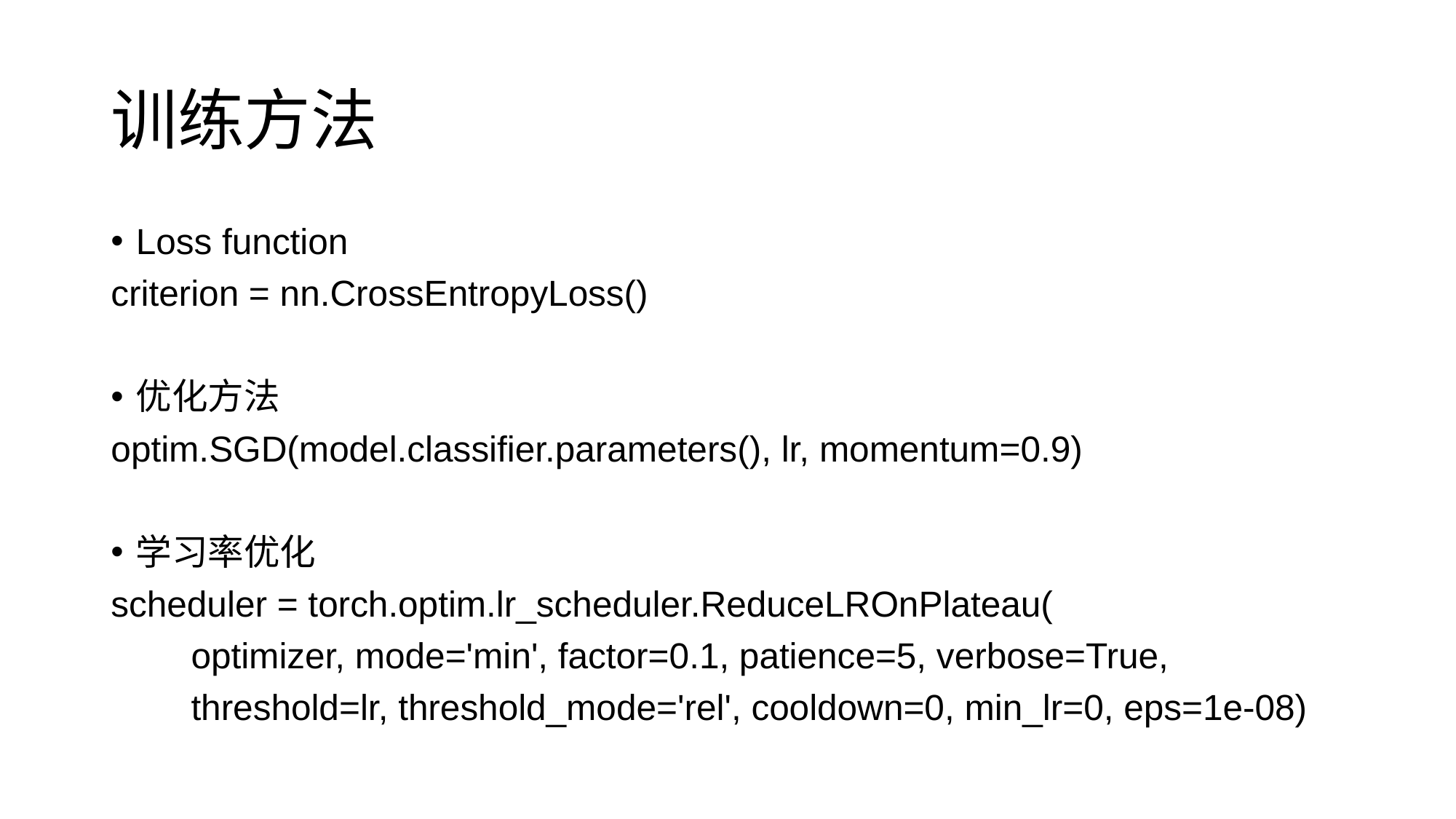

# 训练方法
Loss function
criterion = nn.CrossEntropyLoss()

优化方法
optim.SGD(model.classifier.parameters(), lr, momentum=0.9)

学习率优化
scheduler = torch.optim.lr_scheduler.ReduceLROnPlateau(
        optimizer, mode='min', factor=0.1, patience=5, verbose=True,
        threshold=lr, threshold_mode='rel', cooldown=0, min_lr=0, eps=1e-08)